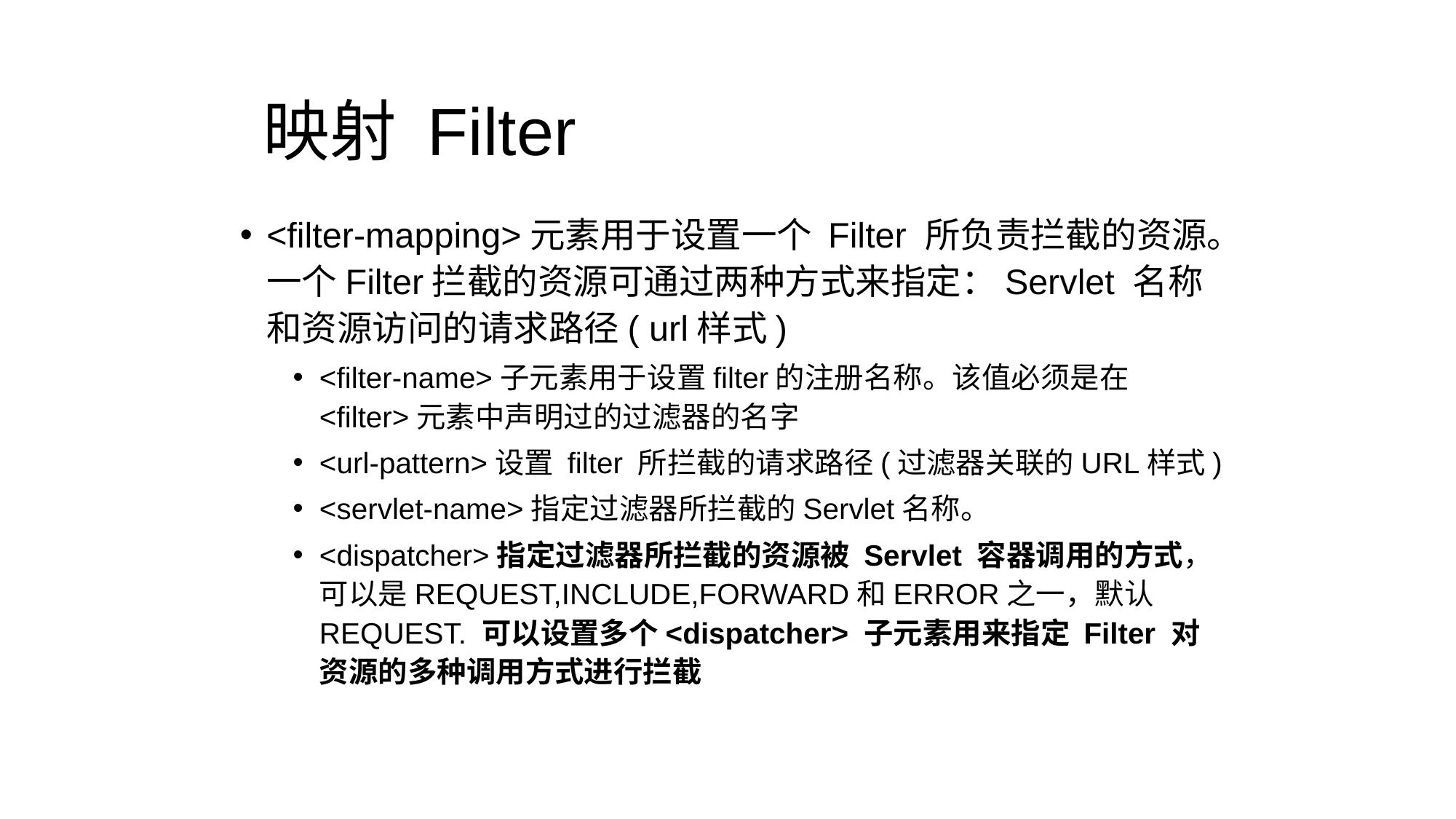

# 映射 Filter
<filter-mapping>元素用于设置一个 Filter 所负责拦截的资源。一个Filter拦截的资源可通过两种方式来指定：Servlet 名称和资源访问的请求路径( url样式)
<filter-name>子元素用于设置filter的注册名称。该值必须是在<filter>元素中声明过的过滤器的名字
<url-pattern>设置 filter 所拦截的请求路径(过滤器关联的URL样式)
<servlet-name>指定过滤器所拦截的Servlet名称。
<dispatcher>指定过滤器所拦截的资源被 Servlet 容器调用的方式，可以是REQUEST,INCLUDE,FORWARD和ERROR之一，默认REQUEST. 可以设置多个<dispatcher> 子元素用来指定 Filter 对资源的多种调用方式进行拦截